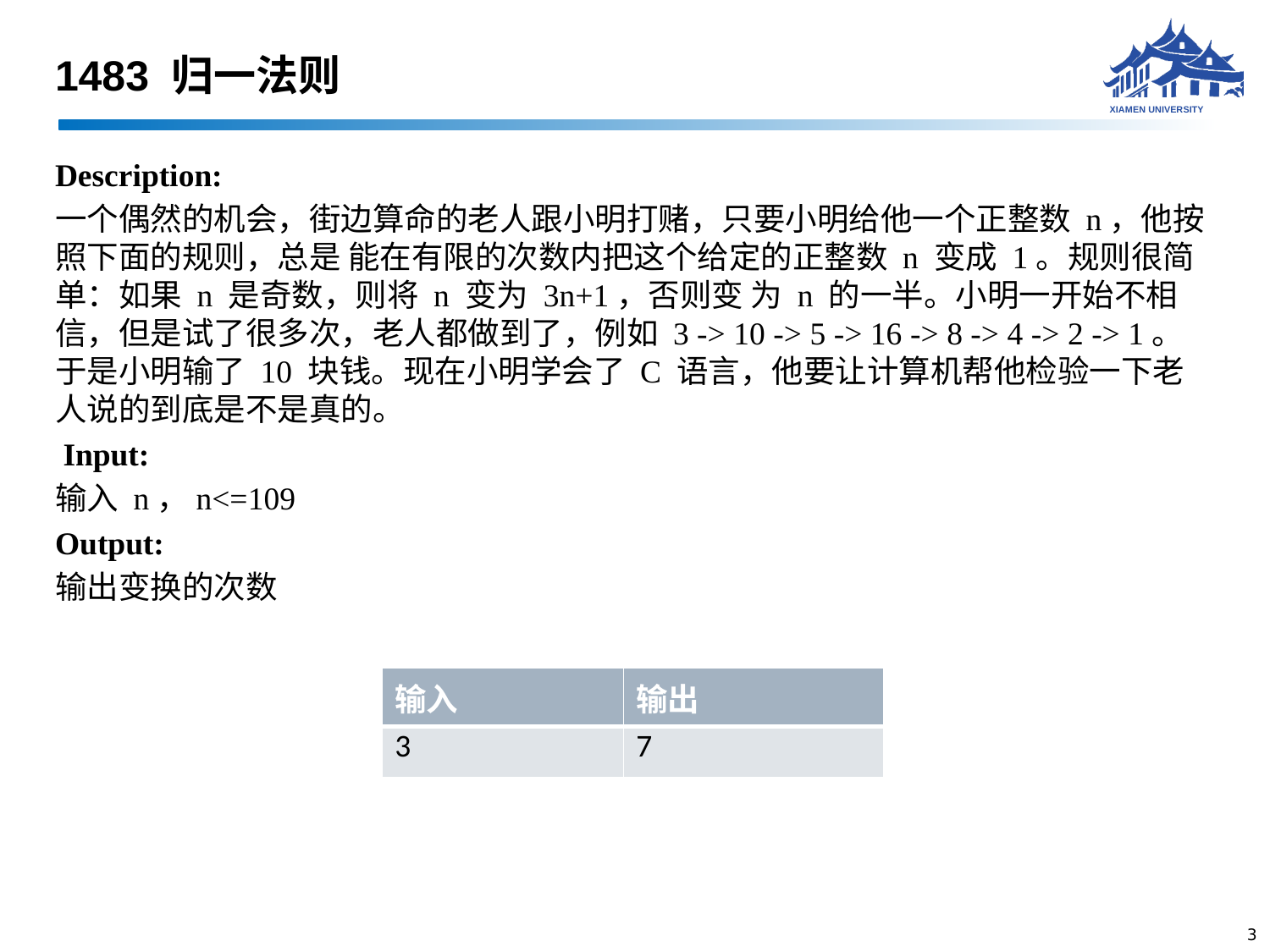

# 1483 归一法则
Description:
一个偶然的机会，街边算命的老人跟小明打赌，只要小明给他一个正整数 n，他按照下面的规则，总是 能在有限的次数内把这个给定的正整数 n 变成 1。规则很简单：如果 n 是奇数，则将 n 变为 3n+1，否则变 为 n 的一半。小明一开始不相信，但是试了很多次，老人都做到了，例如 3 -> 10 -> 5 -> 16 -> 8 -> 4 -> 2 -> 1。于是小明输了 10 块钱。现在小明学会了 C 语言，他要让计算机帮他检验一下老人说的到底是不是真的。
 Input:
输入 n，n<=109
Output:
输出变换的次数
| 输入 | 输出 |
| --- | --- |
| 3 | 7 |
3